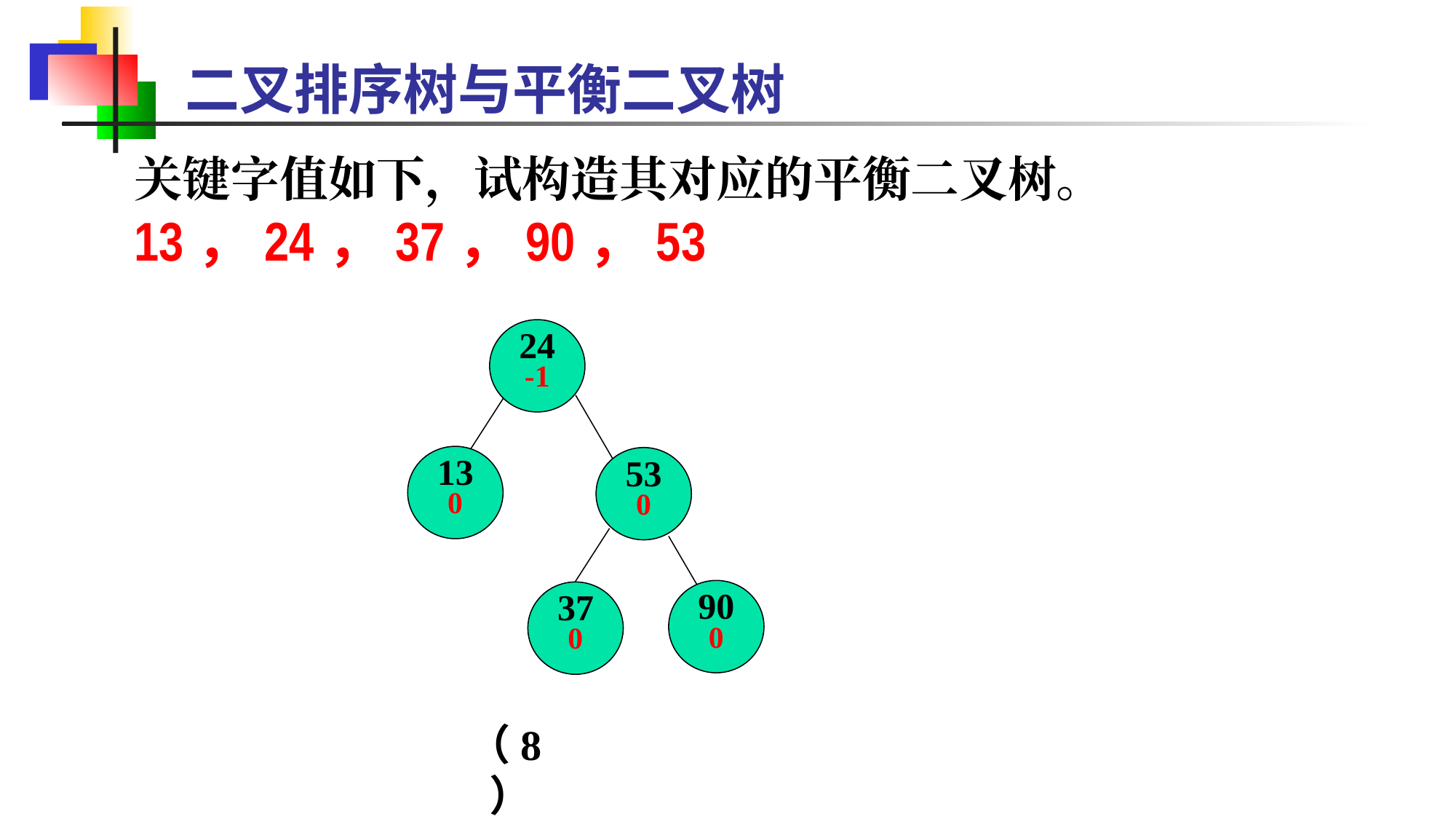

二叉排序树与平衡二叉树
关键字值如下，试构造其对应的平衡二叉树。
13，24，37，90，53
24 -1

13 0

53 0
（8）

90 0

37 0